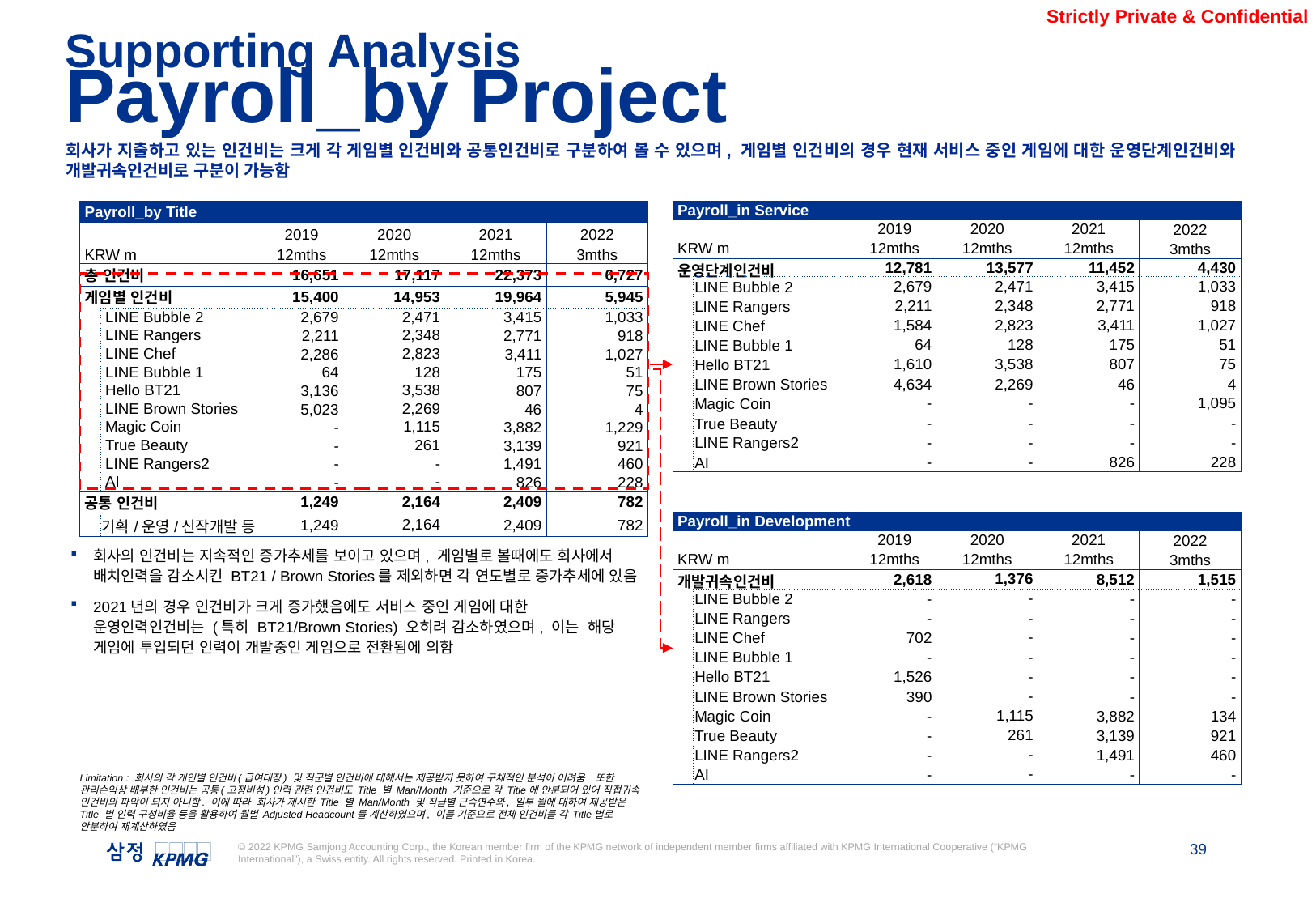

Supporting Analysis
Payroll_by Project
회사가 지출하고 있는 인건비는 크게 각 게임별 인건비와 공통인건비로 구분하여 볼 수 있으며, 게임별 인건비의 경우 현재 서비스 중인 게임에 대한 운영단계인건비와 개발귀속인건비로 구분이 가능함
| Payroll\_by Title |  |  |  |  |  |  |
| --- | --- | --- | --- | --- | --- | --- |
|  |  |  | 2019 | 2020 | 2021 | 2022 |
| KRW m |  |  | 12mths | 12mths | 12mths | 3mths |
| 총 인건비 |  |  | 16,651 | 17,117 | 22,373 | 6,727 |
| 게임별 인건비 |  |  | 15,400 | 14,953 | 19,964 | 5,945 |
|  | LINE Bubble 2 | LINE Bubble 2 | 2,679 | 2,471 | 3,415 | 1,033 |
|  | LINE Rangers | LINE Rangers | 2,211 | 2,348 | 2,771 | 918 |
|  | LINE Chef | LINE Chef | 2,286 | 2,823 | 3,411 | 1,027 |
|  | LINE Bubble 1 | LINE Bubble 1 | 64 | 128 | 175 | 51 |
|  | Hello BT21 | Hello BT21 | 3,136 | 3,538 | 807 | 75 |
|  | LINE Brown Stories | LINE Brown Stories | 5,023 | 2,269 | 46 | 4 |
|  | Magic Coin | Magic Coin | - | 1,115 | 3,882 | 1,229 |
|  | True Beauty | True Beauty | - | 261 | 3,139 | 921 |
|  | LINE Rangers2 | LINE Rangers2 | - | - | 1,491 | 460 |
|  | AI | AI | - | - | 826 | 228 |
| 공통 인건비 |  |  | 1,249 | 2,164 | 2,409 | 782 |
|  | 기획/운영/신작개발 등 | 기획/운영/신작개발 등 | 1,249 | 2,164 | 2,409 | 782 |
| Payroll\_in Service |  |  |  |  |  |  |
| --- | --- | --- | --- | --- | --- | --- |
|  |  |  | 2019 | 2020 | 2021 | 2022 |
| KRW m |  |  | 12mths | 12mths | 12mths | 3mths |
| 운영단계인건비 |  |  | 12,781 | 13,577 | 11,452 | 4,430 |
|  | LINE Bubble 2 | LINE Bubble 2 | 2,679 | 2,471 | 3,415 | 1,033 |
|  | LINE Rangers | LINE Rangers | 2,211 | 2,348 | 2,771 | 918 |
|  | LINE Chef | LINE Chef | 1,584 | 2,823 | 3,411 | 1,027 |
|  | LINE Bubble 1 | LINE Bubble 1 | 64 | 128 | 175 | 51 |
|  | Hello BT21 | Hello BT21 | 1,610 | 3,538 | 807 | 75 |
|  | LINE Brown Stories | LINE Brown Stories | 4,634 | 2,269 | 46 | 4 |
|  | Magic Coin | Magic Coin | - | - | - | 1,095 |
|  | True Beauty | True Beauty | - | - | - | - |
|  | LINE Rangers2 | LINE Rangers2 | - | - | - | - |
|  | AI | AI | - | - | 826 | 228 |

| Payroll\_in Development |  |  |  |  |  |  |
| --- | --- | --- | --- | --- | --- | --- |
|  |  |  | 2019 | 2020 | 2021 | 2022 |
| KRW m |  |  | 12mths | 12mths | 12mths | 3mths |
| 개발귀속인건비 |  |  | 2,618 | 1,376 | 8,512 | 1,515 |
|  | LINE Bubble 2 | LINE Bubble 2 | - | - | - | - |
|  | LINE Rangers | LINE Rangers | - | - | - | - |
|  | LINE Chef | LINE Chef | 702 | - | - | - |
|  | LINE Bubble 1 | LINE Bubble 1 | - | - | - | - |
|  | Hello BT21 | Hello BT21 | 1,526 | - | - | - |
|  | LINE Brown Stories | LINE Brown Stories | 390 | - | - | - |
|  | Magic Coin | Magic Coin | - | 1,115 | 3,882 | 134 |
|  | True Beauty | True Beauty | - | 261 | 3,139 | 921 |
|  | LINE Rangers2 | LINE Rangers2 | - | - | 1,491 | 460 |
|  | AI | AI | - | - | - | - |
회사의 인건비는 지속적인 증가추세를 보이고 있으며, 게임별로 볼때에도 회사에서 배치인력을 감소시킨 BT21 / Brown Stories를 제외하면 각 연도별로 증가추세에 있음
2021년의 경우 인건비가 크게 증가했음에도 서비스 중인 게임에 대한 운영인력인건비는 (특히 BT21/Brown Stories) 오히려 감소하였으며, 이는  해당 게임에 투입되던 인력이 개발중인 게임으로 전환됨에 의함

Limitation : 회사의 각 개인별 인건비(급여대장) 및 직군별 인건비에 대해서는 제공받지 못하여 구체적인 분석이 어려움. 또한 관리손익상 배부한 인건비는 공통(고정비성)인력 관련 인건비도 Title 별 Man/Month 기준으로 각 Title에 안분되어 있어 직접귀속 인건비의 파악이 되지 아니함. 이에 따라  회사가 제시한 Title 별 Man/Month 및 직급별 근속연수와, 일부 월에 대하여 제공받은 Title 별 인력 구성비율 등을 활용하여 월별 Adjusted Headcount를 계산하였으며, 이를 기준으로 전체 인건비를 각 Title별로 안분하여 재계산하였음